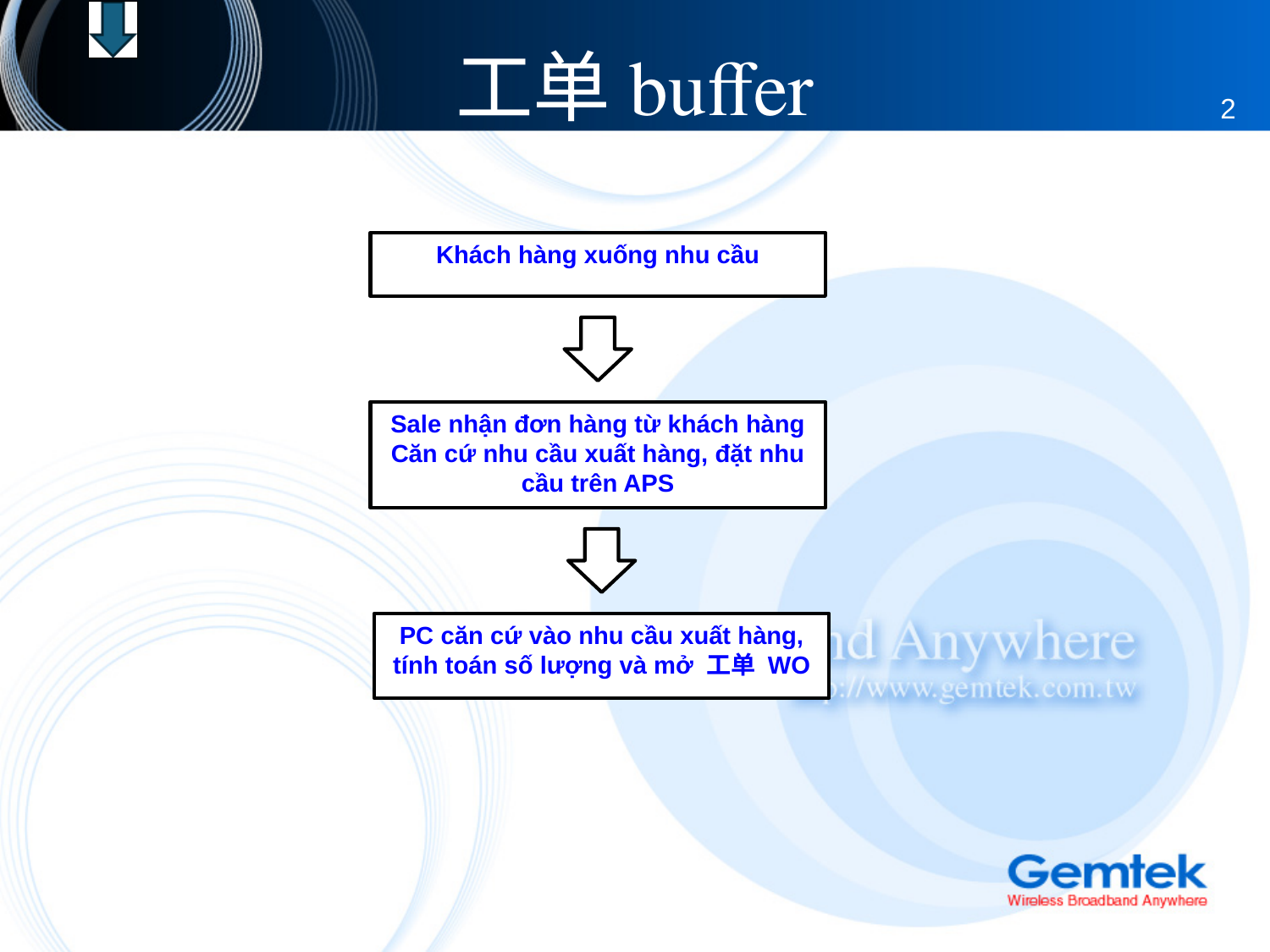

# 工单buffer
2
Khách hàng xuống nhu cầu

Sale nhận đơn hàng từ khách hàng
Căn cứ nhu cầu xuất hàng, đặt nhu cầu trên APS

PC căn cứ vào nhu cầu xuất hàng, tính toán số lượng và mở 工单 WO